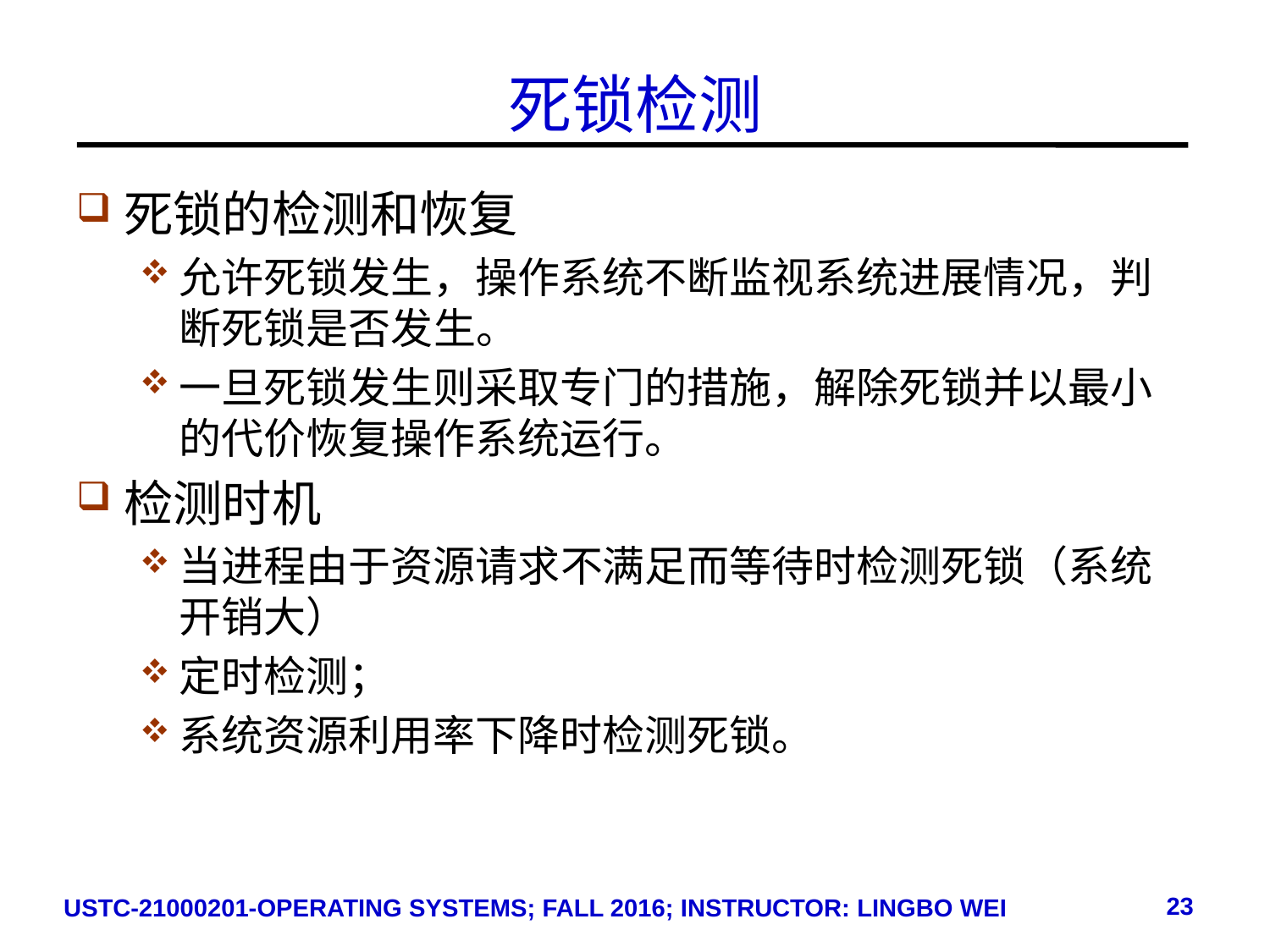

# 死锁检测
死锁的检测和恢复
允许死锁发生，操作系统不断监视系统进展情况，判断死锁是否发生。
一旦死锁发生则采取专门的措施，解除死锁并以最小的代价恢复操作系统运行。
检测时机
当进程由于资源请求不满足而等待时检测死锁（系统开销大）
定时检测；
系统资源利用率下降时检测死锁。
23
USTC-21000201-OPERATING SYSTEMS; FALL 2016; INSTRUCTOR: LINGBO WEI